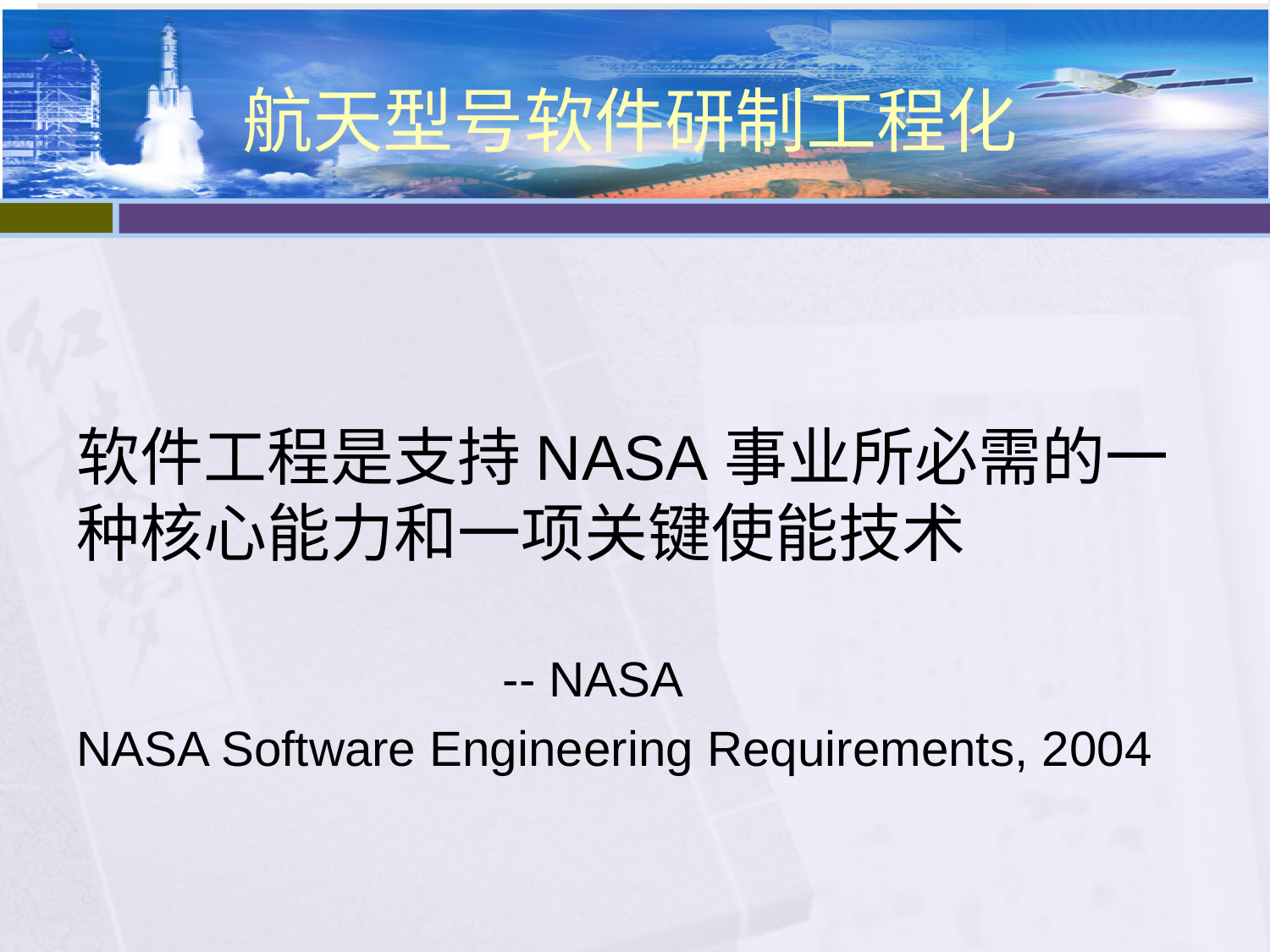

# 航天型号软件研制工程化

软件工程是支持NASA事业所必需的一种核心能力和一项关键使能技术

                               -- NASA
NASA Software Engineering Requirements, 2004